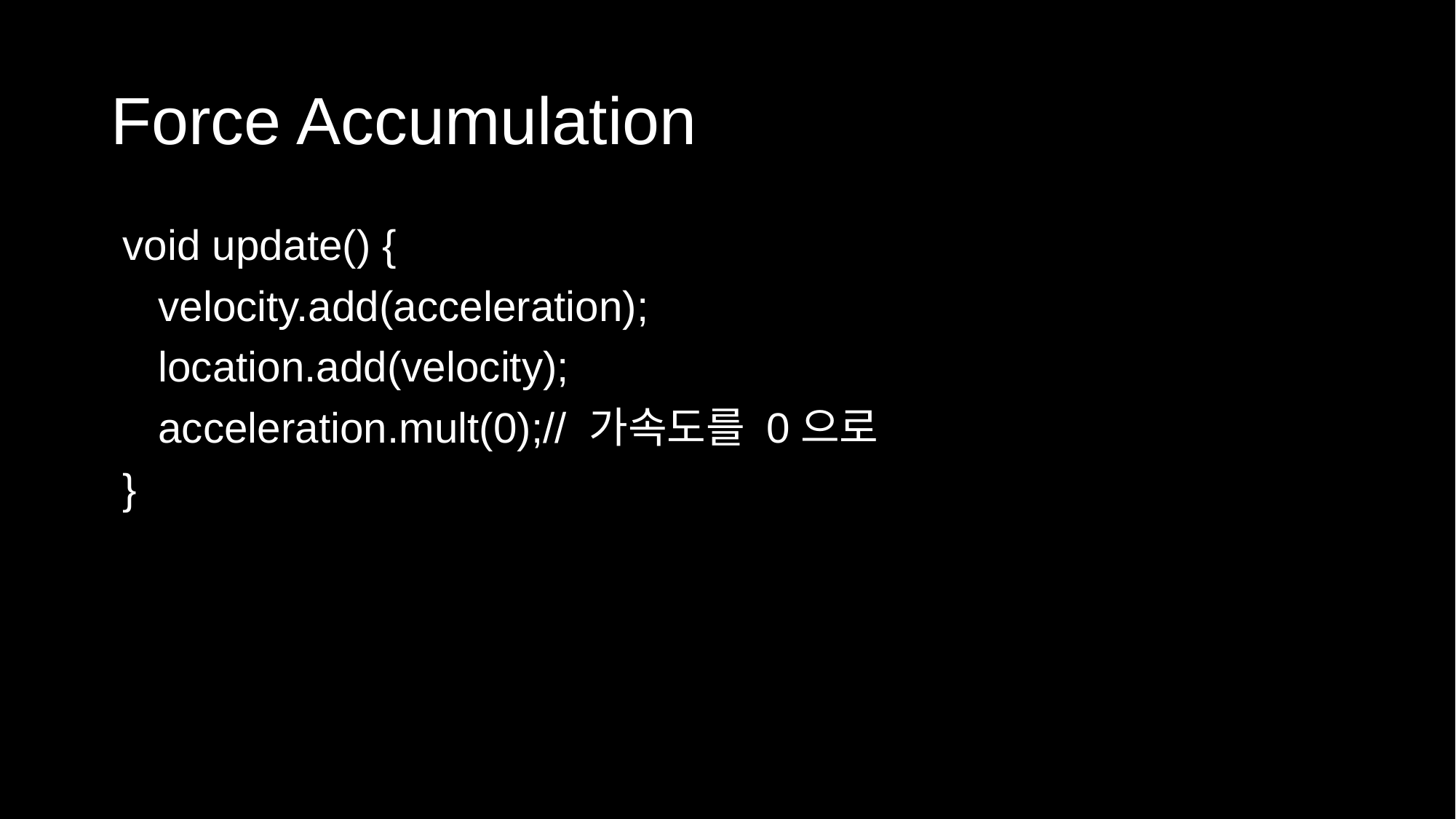

# Force Accumulation
 void update() {
    velocity.add(acceleration);
    location.add(velocity);
    acceleration.mult(0);// 가속도를 0으로
 }